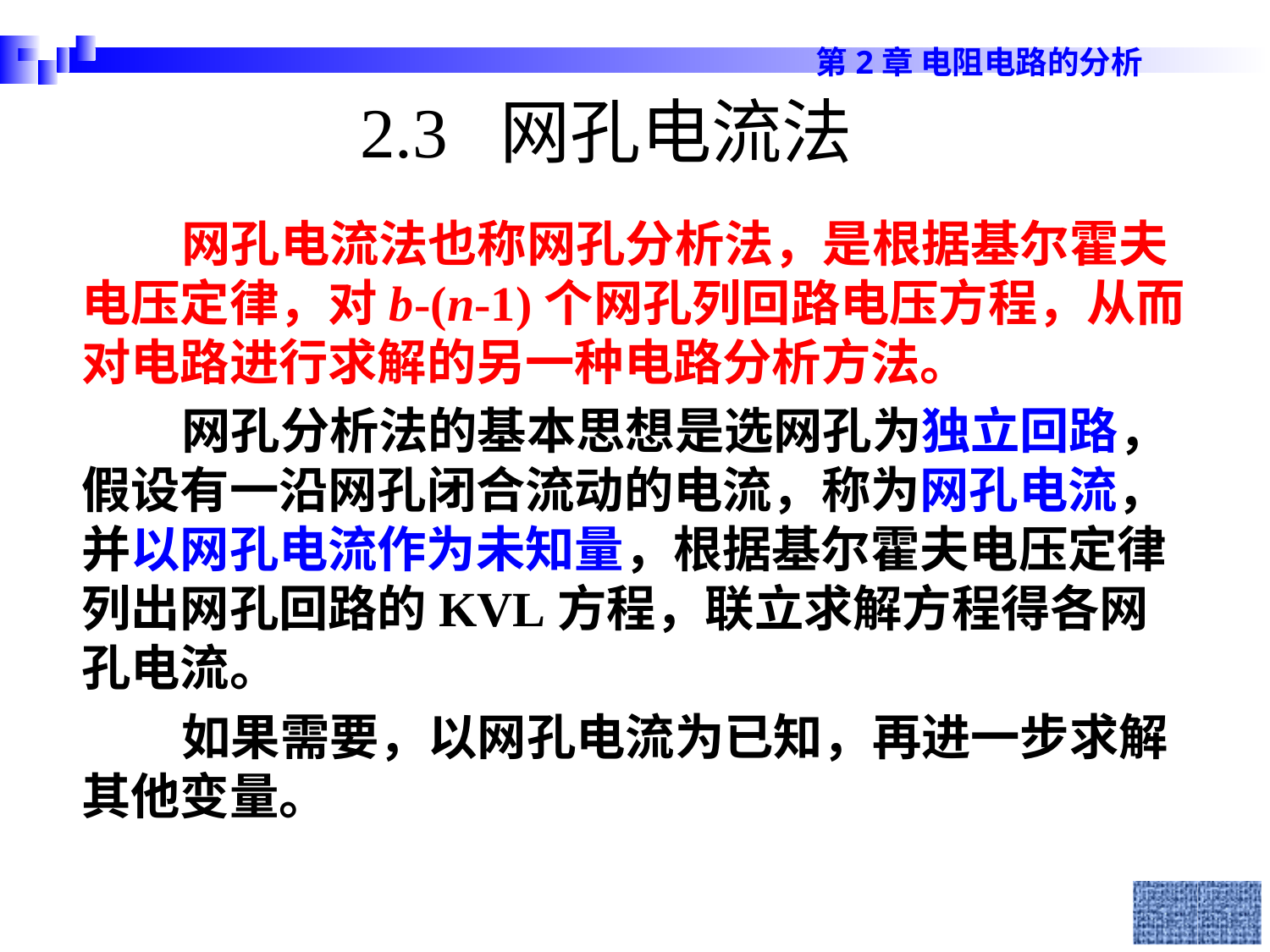

2.3  网孔电流法
网孔电流法也称网孔分析法，是根据基尔霍夫电压定律，对b-(n-1)个网孔列回路电压方程，从而对电路进行求解的另一种电路分析方法。
网孔分析法的基本思想是选网孔为独立回路，假设有一沿网孔闭合流动的电流，称为网孔电流，并以网孔电流作为未知量，根据基尔霍夫电压定律列出网孔回路的KVL方程，联立求解方程得各网孔电流。
如果需要，以网孔电流为已知，再进一步求解其他变量。